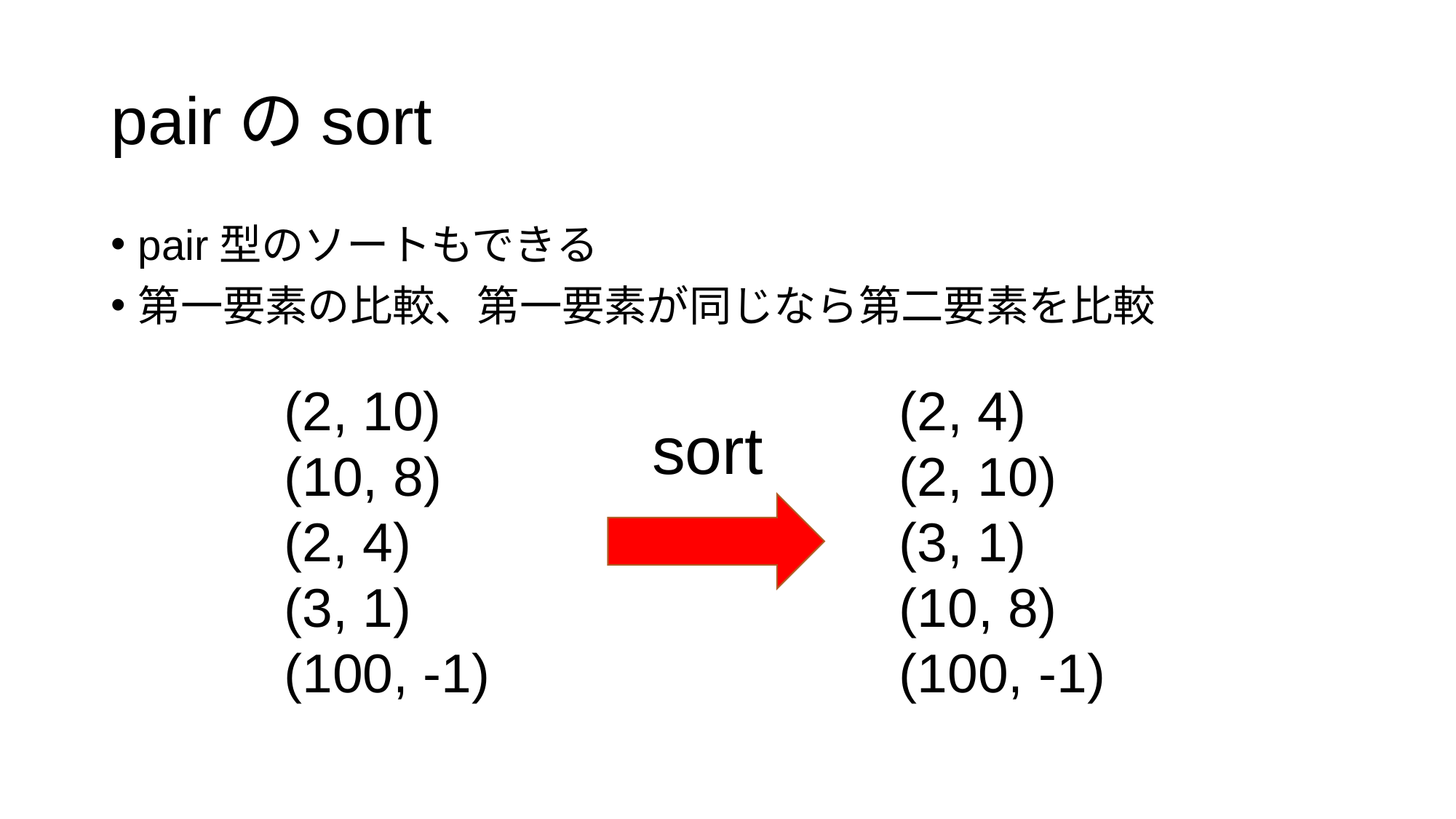

# pairのsort
pair型のソートもできる
第一要素の比較、第一要素が同じなら第二要素を比較
(2, 10)
(10, 8)
(2, 4)
(3, 1)
(100, -1)
(2, 4)
(2, 10)
(3, 1)
(10, 8)
(100, -1)
sort